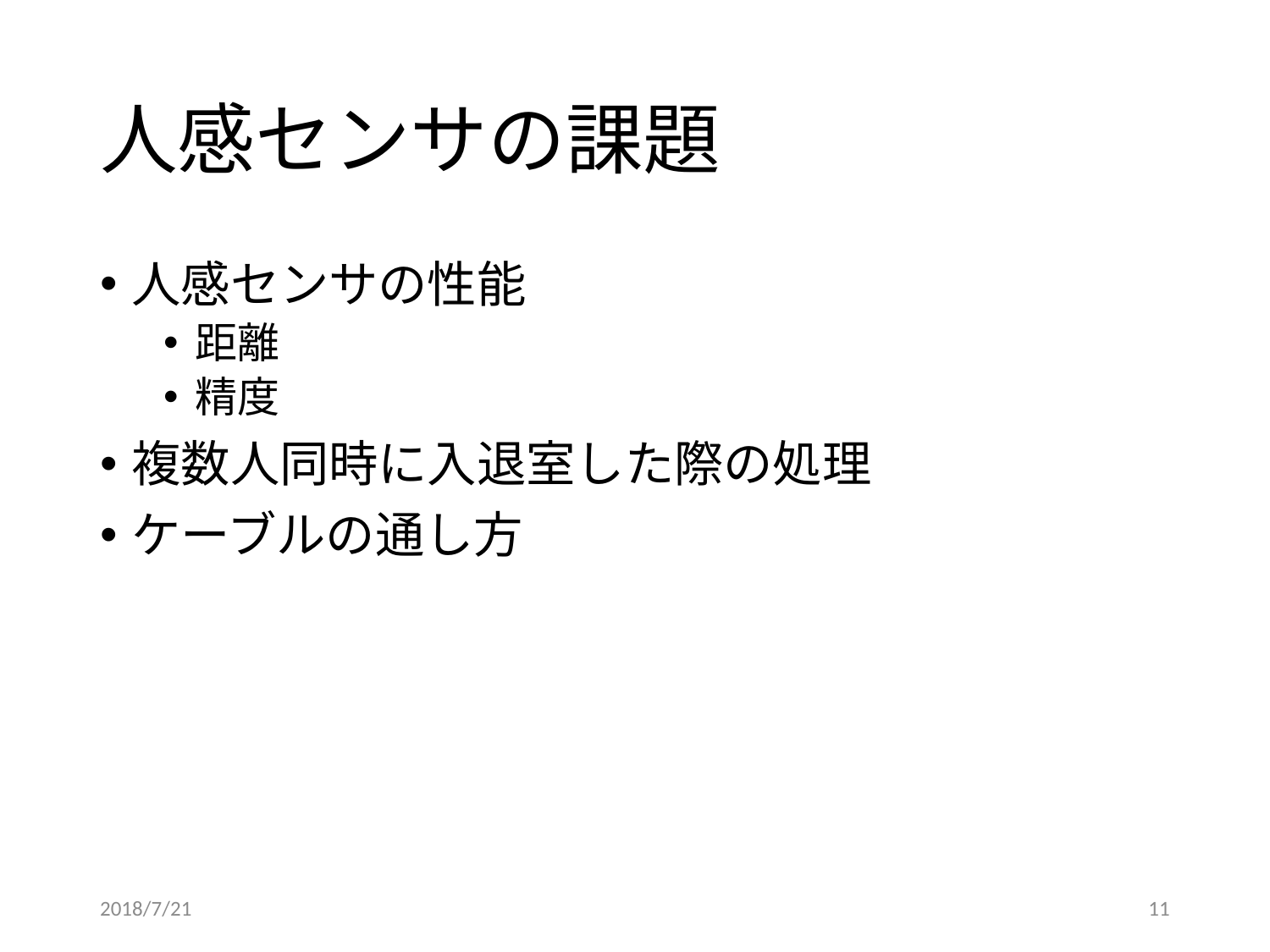

# 人感センサの課題
人感センサの性能
距離
精度
複数人同時に入退室した際の処理
ケーブルの通し方

2018/7/21
11